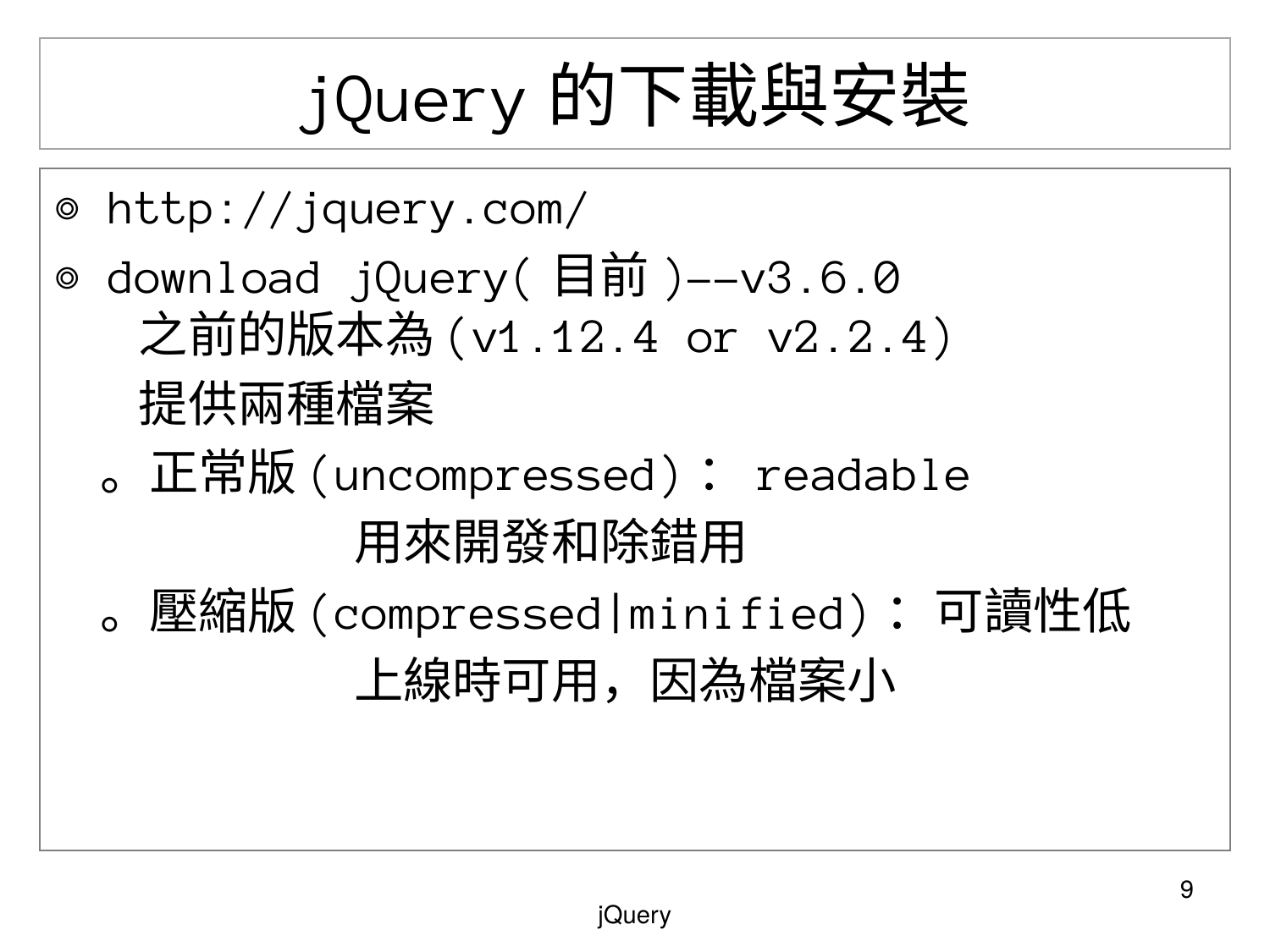

# jQuery的下載與安裝
◎ http://jquery.com/
◎ download jQuery(目前)--v3.6.0
 之前的版本為(v1.12.4 or v2.2.4)
	 提供兩種檔案
	。正常版(uncompressed)：readable
			用來開發和除錯用
	。壓縮版(compressed|minified)：可讀性低
			上線時可用，因為檔案小
9
jQuery